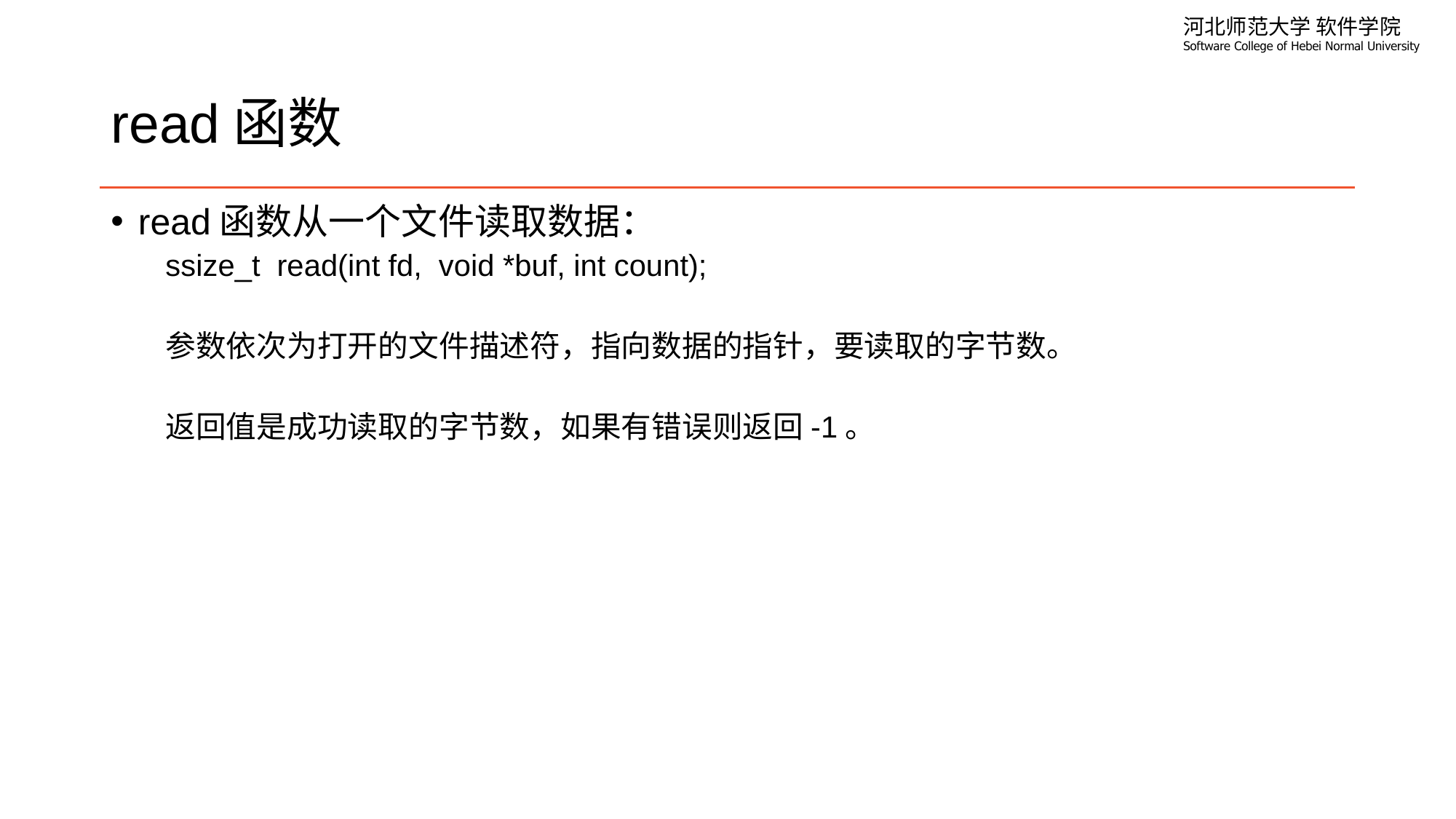

# read函数
read函数从一个文件读取数据：
ssize_t  read(int fd,  void *buf, int count);

参数依次为打开的文件描述符，指向数据的指针，要读取的字节数。

返回值是成功读取的字节数，如果有错误则返回-1。